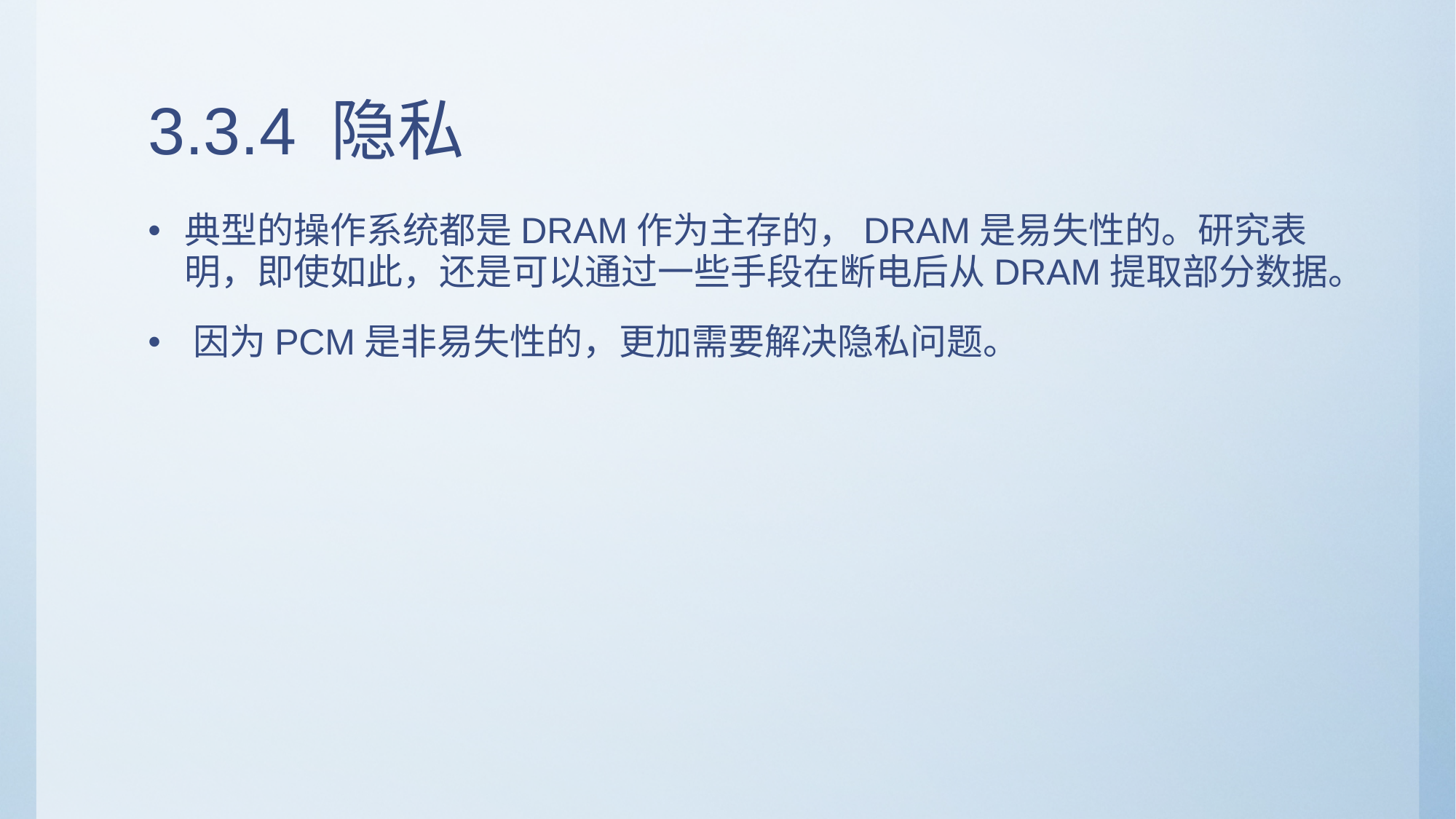

# 3.3.4 隐私
典型的操作系统都是DRAM作为主存的，DRAM是易失性的。研究表明，即使如此，还是可以通过一些手段在断电后从DRAM提取部分数据。
​因为PCM是非易失性的，更加需要解决隐私问题。